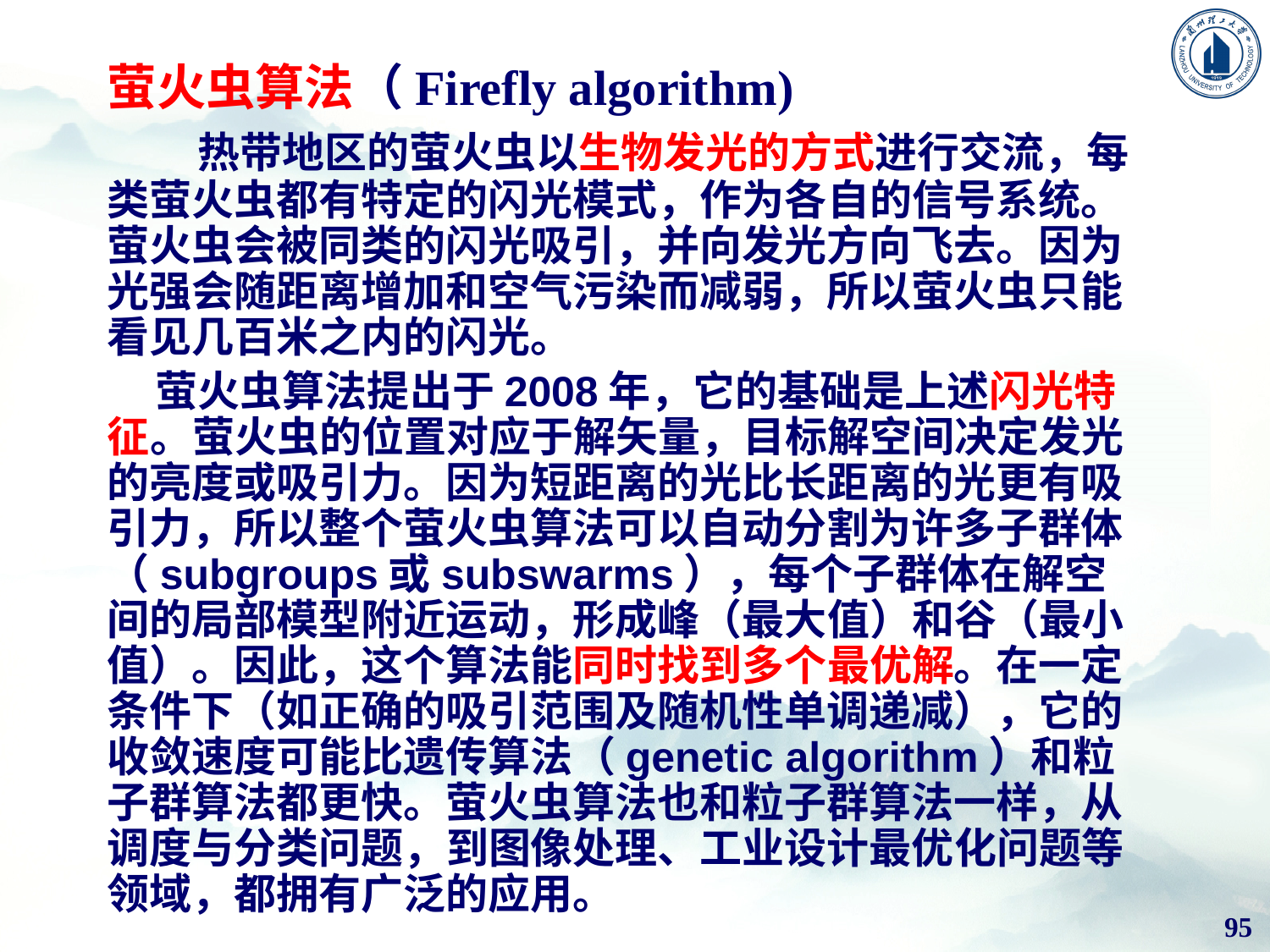

萤火虫算法（Firefly algorithm)
       热带地区的萤火虫以生物发光的方式进行交流，每类萤火虫都有特定的闪光模式，作为各自的信号系统。萤火虫会被同类的闪光吸引，并向发光方向飞去。因为光强会随距离增加和空气污染而减弱，所以萤火虫只能看见几百米之内的闪光。
    萤火虫算法提出于2008年，它的基础是上述闪光特征。萤火虫的位置对应于解矢量，目标解空间决定发光的亮度或吸引力。因为短距离的光比长距离的光更有吸引力，所以整个萤火虫算法可以自动分割为许多子群体（subgroups或subswarms），每个子群体在解空间的局部模型附近运动，形成峰（最大值）和谷（最小值）。因此，这个算法能同时找到多个最优解。在一定条件下（如正确的吸引范围及随机性单调递减），它的收敛速度可能比遗传算法（genetic algorithm）和粒子群算法都更快。萤火虫算法也和粒子群算法一样，从调度与分类问题，到图像处理、工业设计最优化问题等领域，都拥有广泛的应用。
95